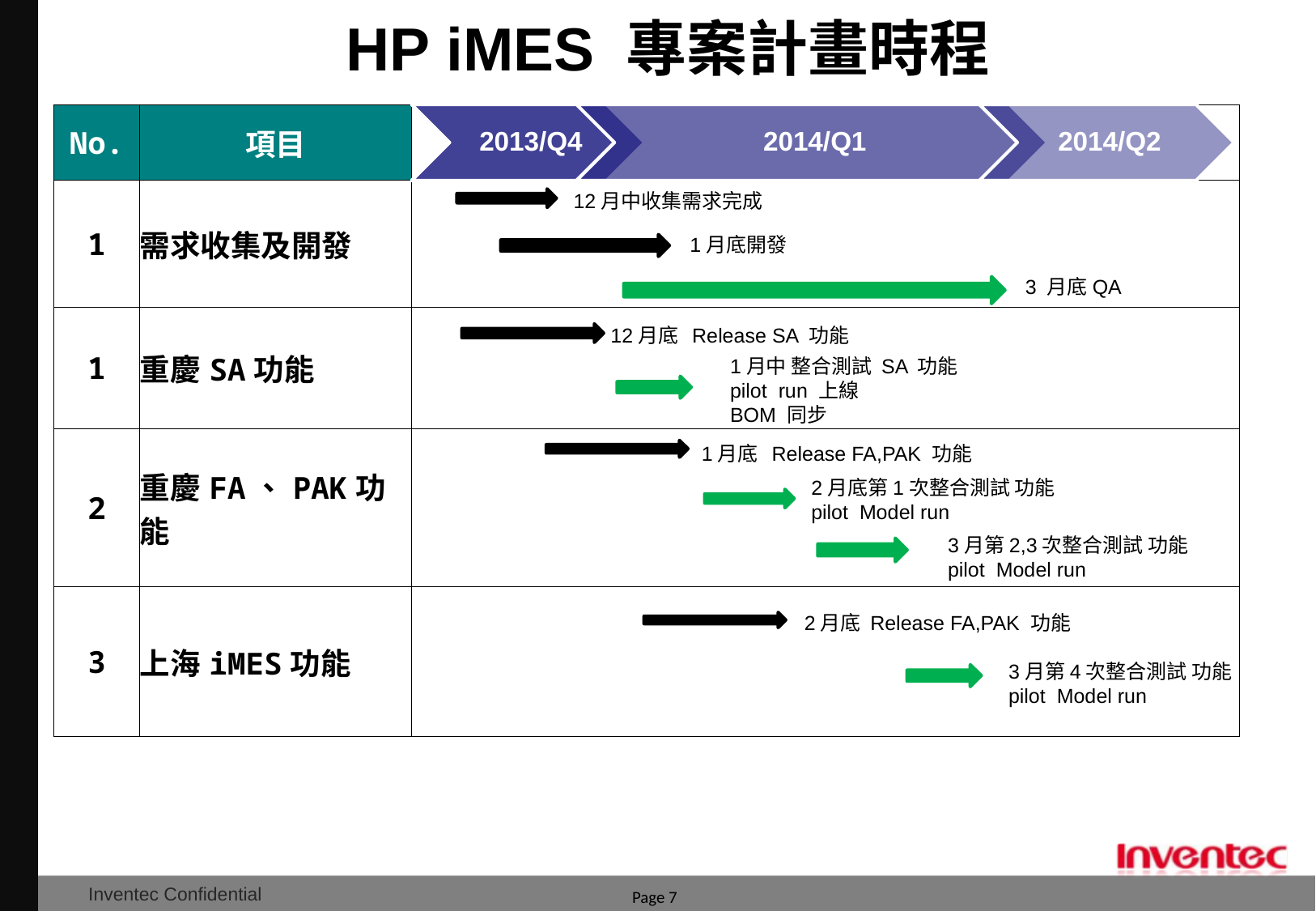

# HP iMES 專案計畫時程

2013/Q4
2014/Q1
2014/Q2
| No. | 項目 | 時程 |
| --- | --- | --- |
| 1 | 需求收集及開發 |  |
| 1 | 重慶SA功能 |  |
| 2 | 重慶FA、PAK功能 |  |
| 3 | 上海iMES功能 |  |
12月中收集需求完成

1月底開發

3 月底QA

12月底  Release SA 功能

1月中 整合測試 SA 功能
pilot  run 上線
BOM 同步

1月底  Release FA,PAK 功能

2月底第1次整合測試 功能
pilot  Model run

3月第2,3次整合測試 功能
pilot  Model run

2月底 Release FA,PAK 功能

3月第4次整合測試 功能
pilot  Model run